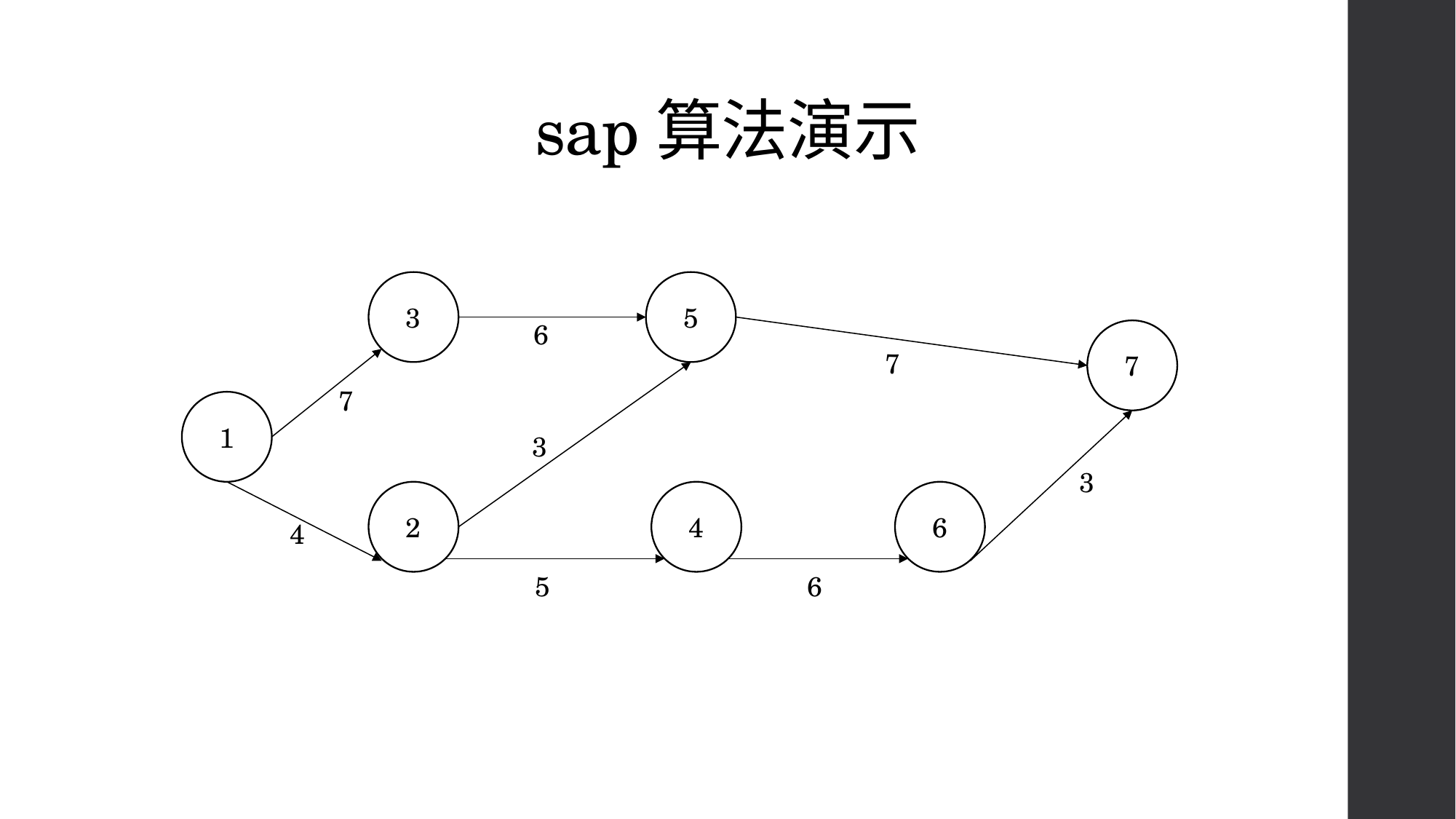

# sap算法演示

5
3
6
7
7
7
1
3
3
2
4
6
4
5
6